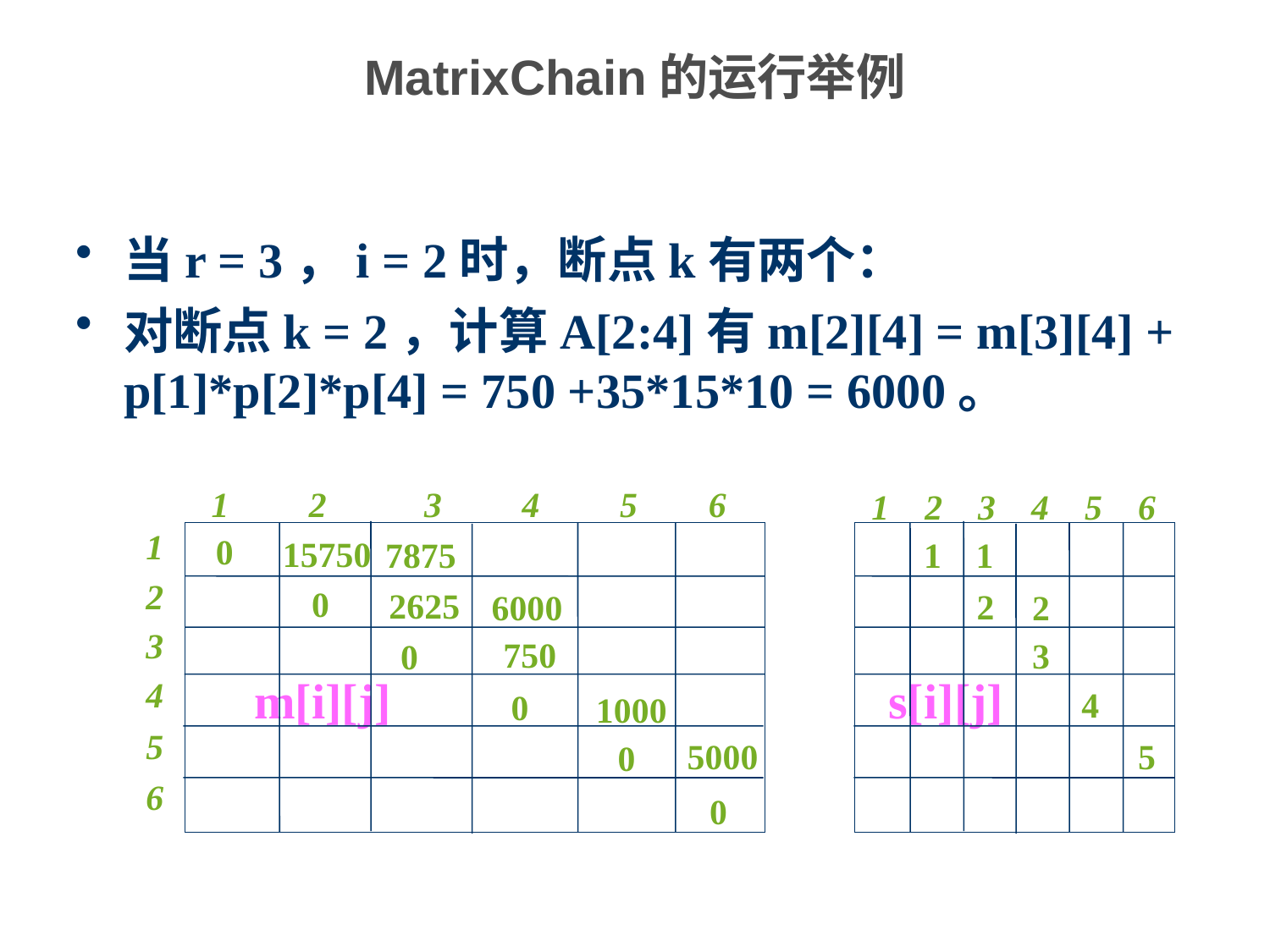

# MatrixChain的运行举例
当r = 3，i = 2时，断点k有两个：
对断点k = 2，计算A[2:4]有m[2][4] = m[3][4] + p[1]*p[2]*p[4] = 750 +35*15*10 = 6000。
      1         2           3         4         5        6
1
2
3
4
5
6

m[i][j]
1    2    3    4    5    6

s[i][j]
0
15750
7875
1
1
0
2625
2
6000
2
750
3
0
4
0
1000
5
5000
0
0